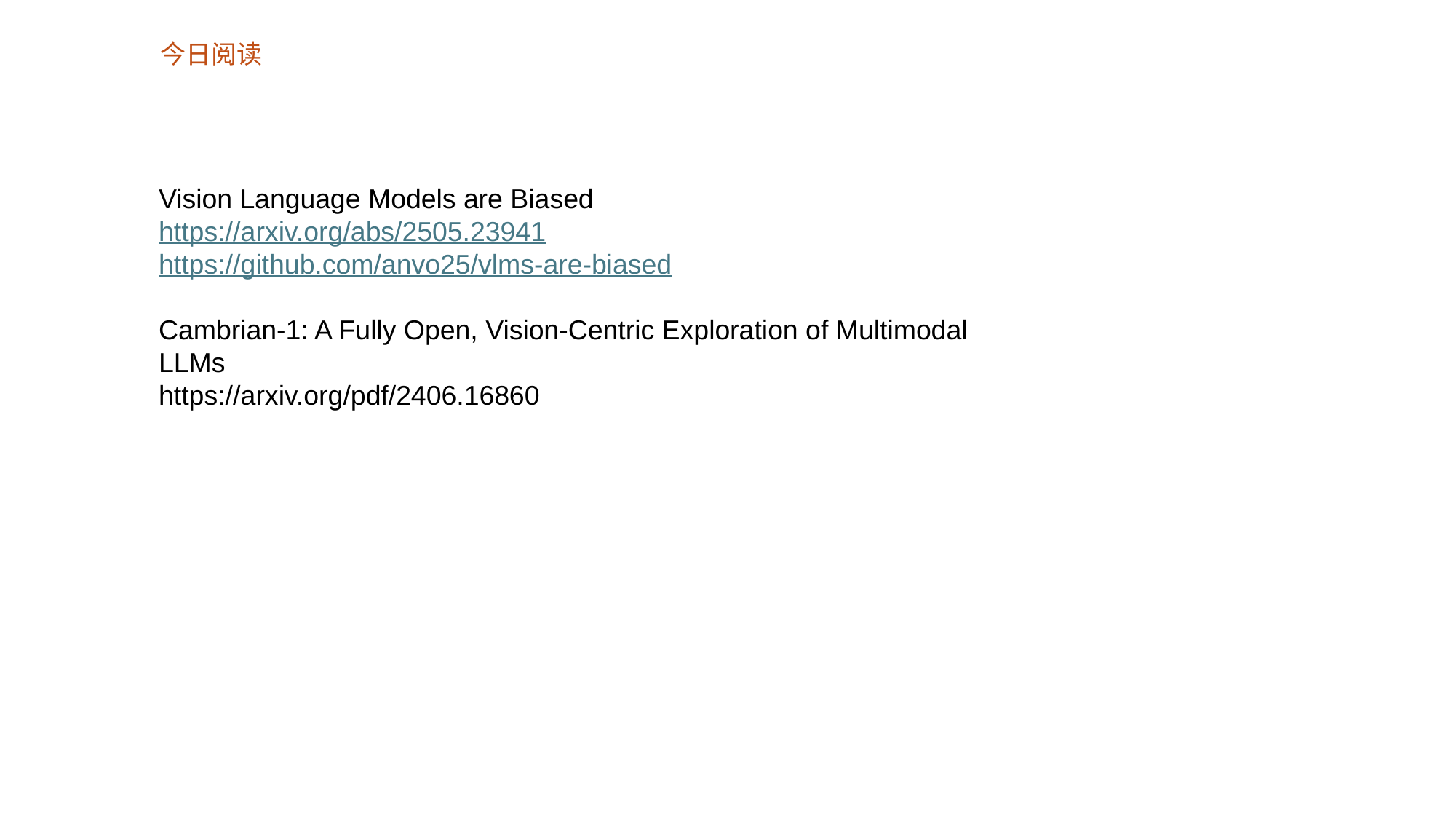

# 今日阅读
Vision Language Models are Biased
https://arxiv.org/abs/2505.23941
https://github.com/anvo25/vlms-are-biased

Cambrian-1: A Fully Open, Vision-Centric Exploration of Multimodal LLMs
https://arxiv.org/pdf/2406.16860